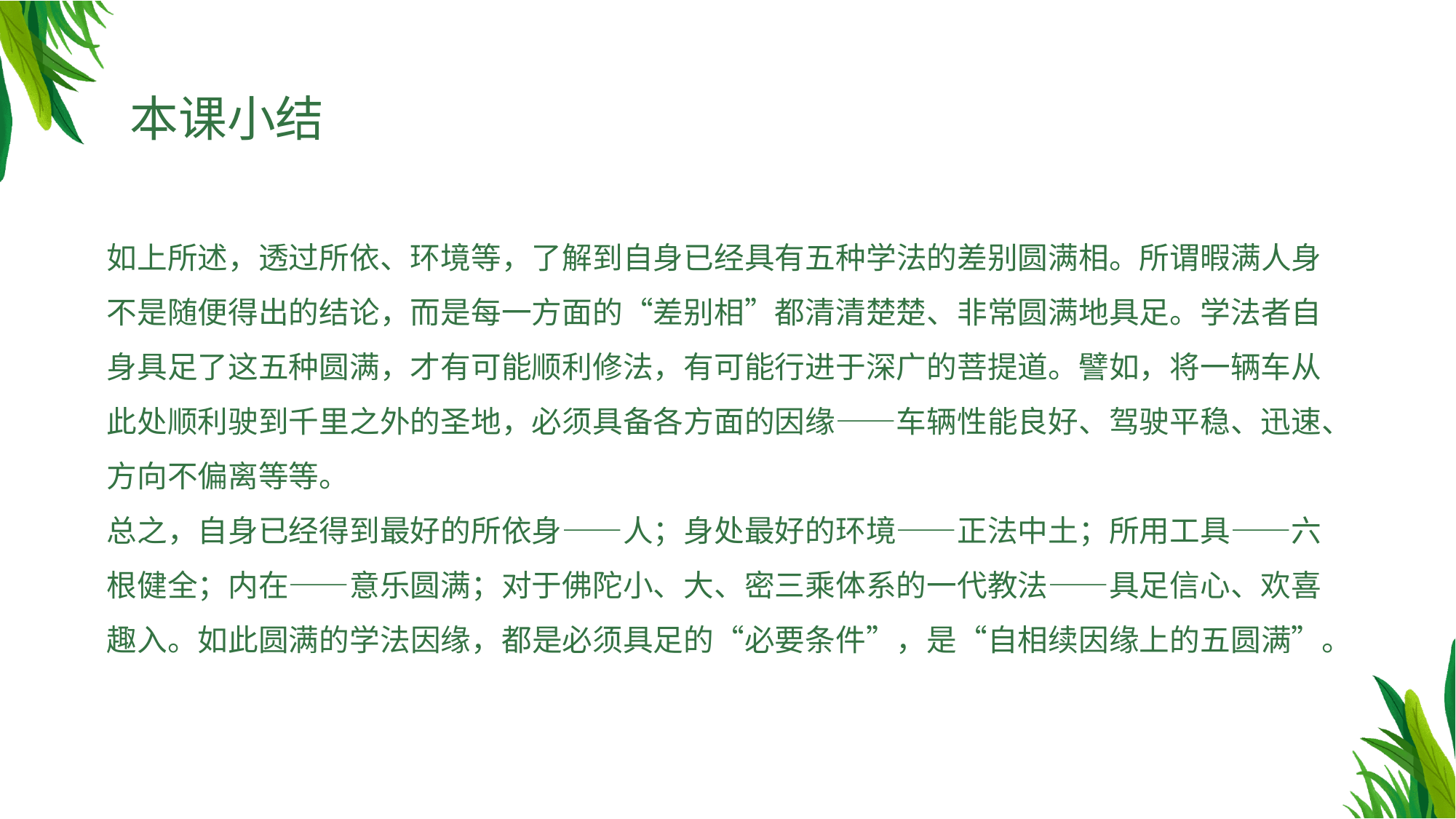

本课小结
如上所述，透过所依、环境等，了解到自身已经具有五种学法的差别圆满相。所谓暇满人身不是随便得出的结论，而是每一方面的“差别相”都清清楚楚、非常圆满地具足。学法者自身具足了这五种圆满，才有可能顺利修法，有可能行进于深广的菩提道。譬如，将一辆车从此处顺利驶到千里之外的圣地，必须具备各方面的因缘——车辆性能良好、驾驶平稳、迅速、方向不偏离等等。
总之，自身已经得到最好的所依身——人；身处最好的环境——正法中土；所用工具——六根健全；内在——意乐圆满；对于佛陀小、大、密三乘体系的一代教法——具足信心、欢喜趣入。如此圆满的学法因缘，都是必须具足的“必要条件”，是“自相续因缘上的五圆满”。